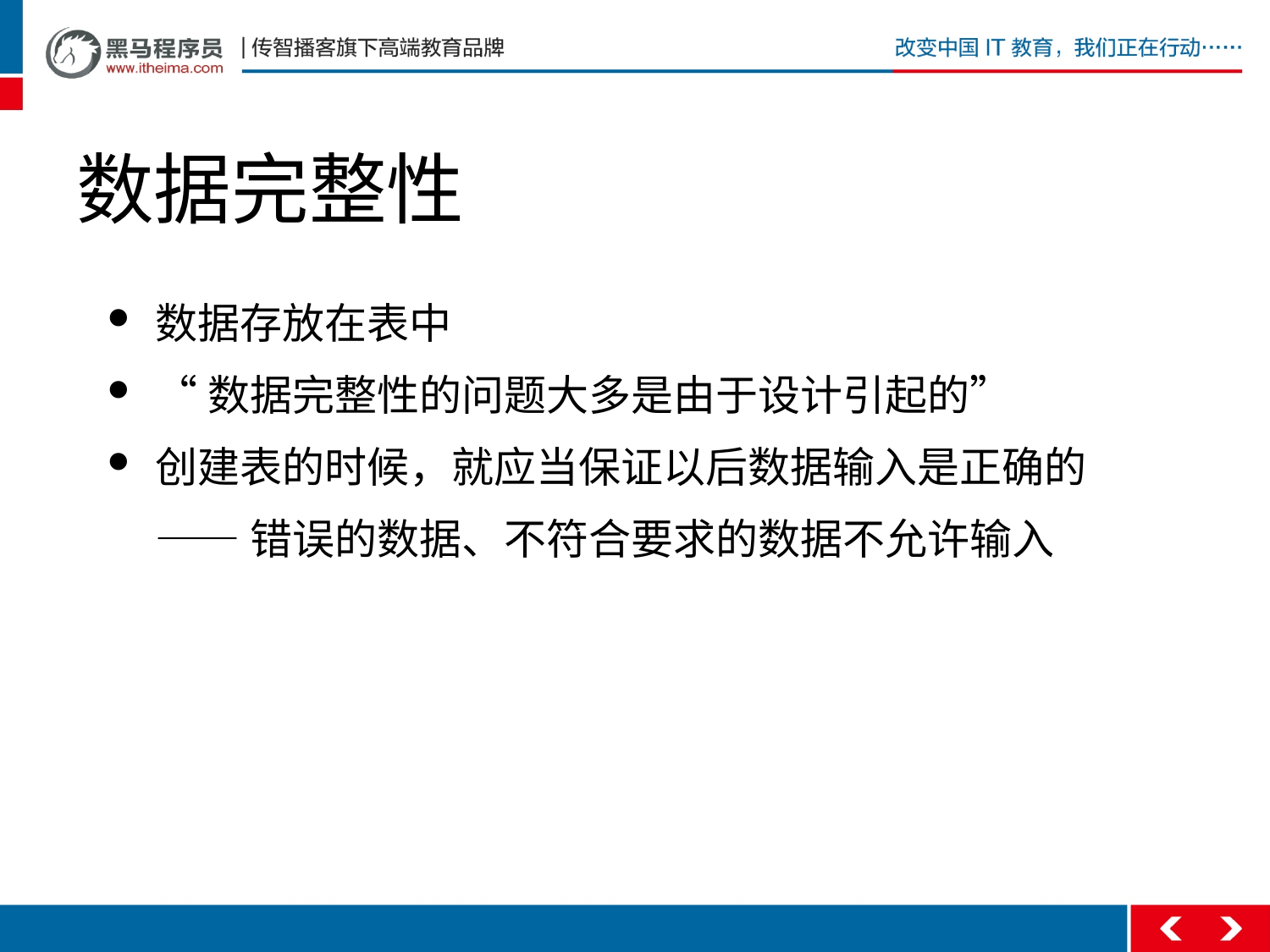

# 数据完整性
数据存放在表中
“数据完整性的问题大多是由于设计引起的”
创建表的时候，就应当保证以后数据输入是正确的
	——错误的数据、不符合要求的数据不允许输入